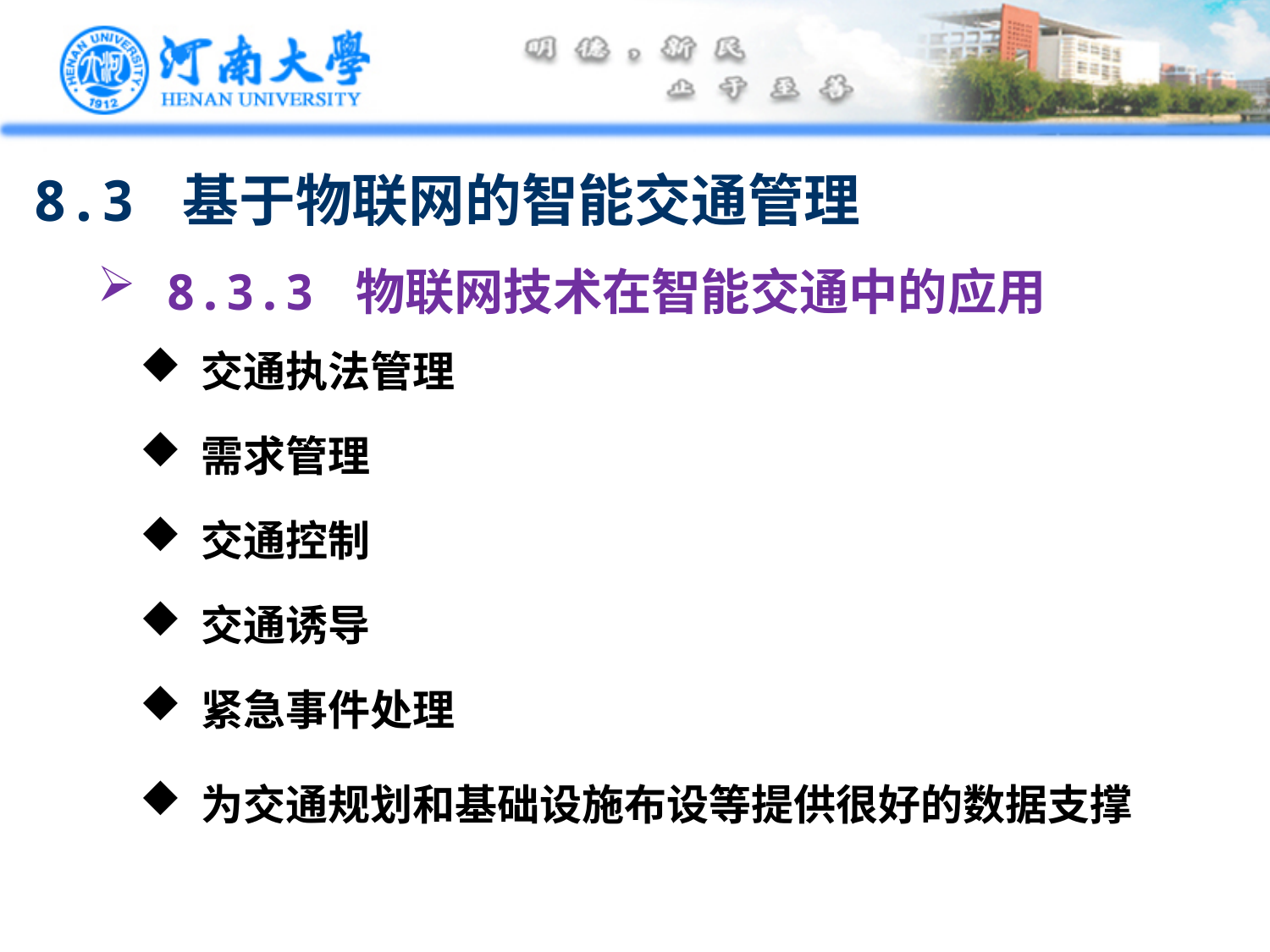

8.3 基于物联网的智能交通管理
 8.3.3 物联网技术在智能交通中的应用
 交通执法管理
 需求管理
 交通控制
 交通诱导
 紧急事件处理
 为交通规划和基础设施布设等提供很好的数据支撑